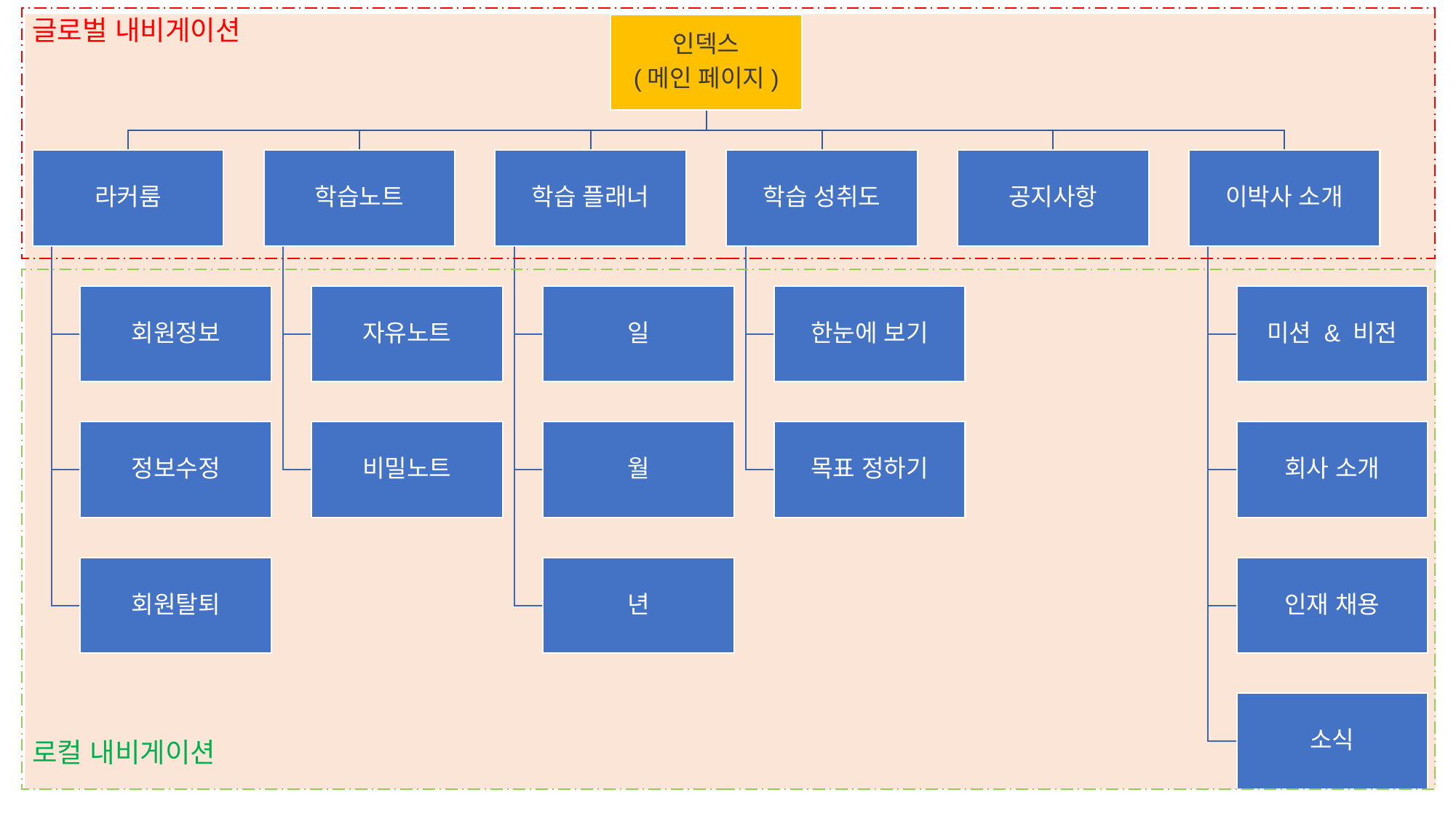

글로벌 내비게이션
인덱스
(메인 페이지)
라커룸
회원정보
정보수정
회원탈퇴
학습노트
자유노트
비밀노트
학습 플래너
일
월
년
학습 성취도
한눈에 보기
목표 정하기
공지사항
이박사 소개
미션 & 비전
회사 소개
인재 채용
소식

로컬 내비게이션